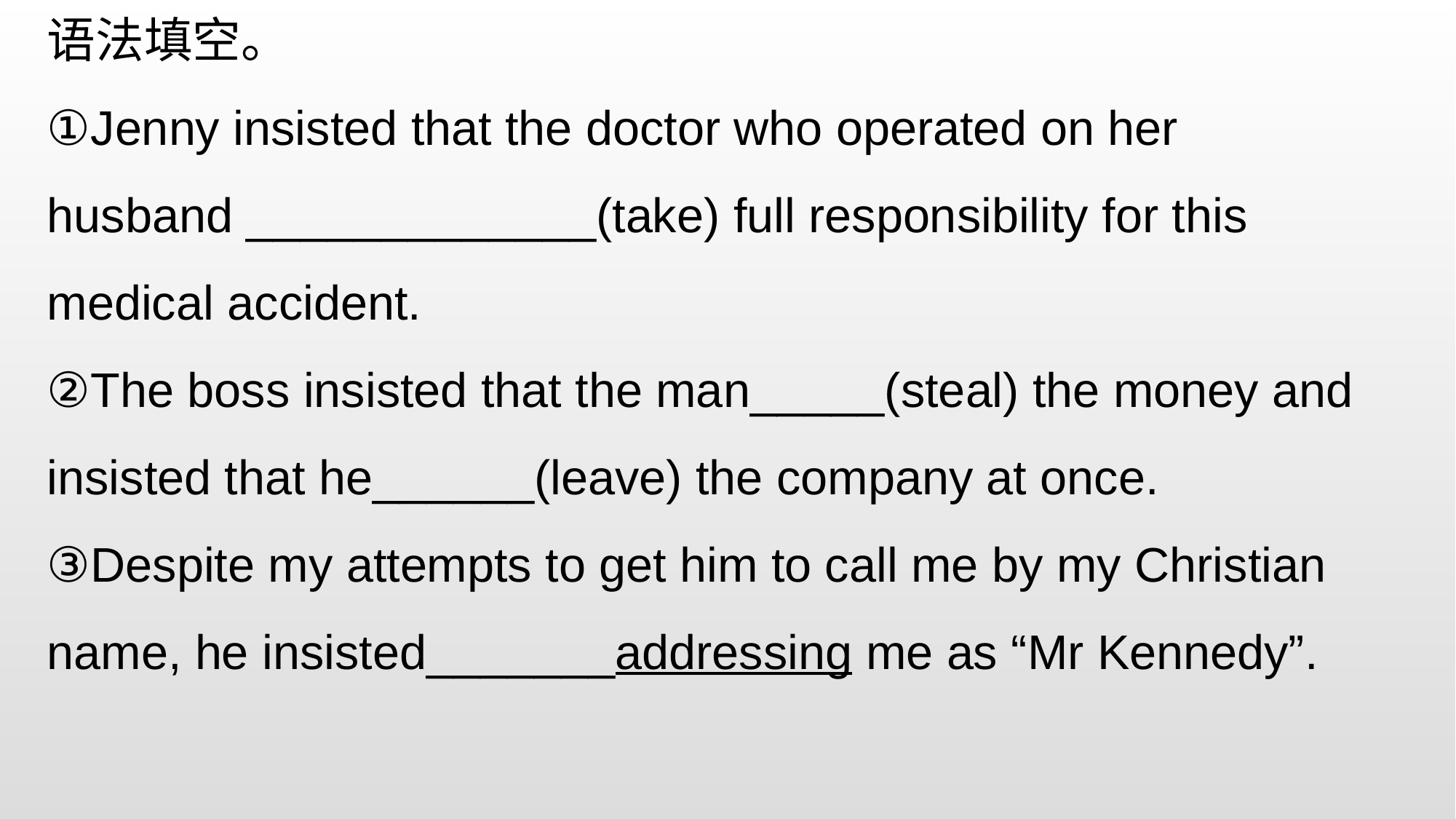

语法填空。
①Jenny insisted that the doctor who operated on her husband _____________(take) full responsibility for this medical accident.
②The boss insisted that the man_____(steal) the money and insisted that he______(leave) the company at once.
③Despite my attempts to get him to call me by my Christian name, he insisted_______addressing me as “Mr Kennedy”.